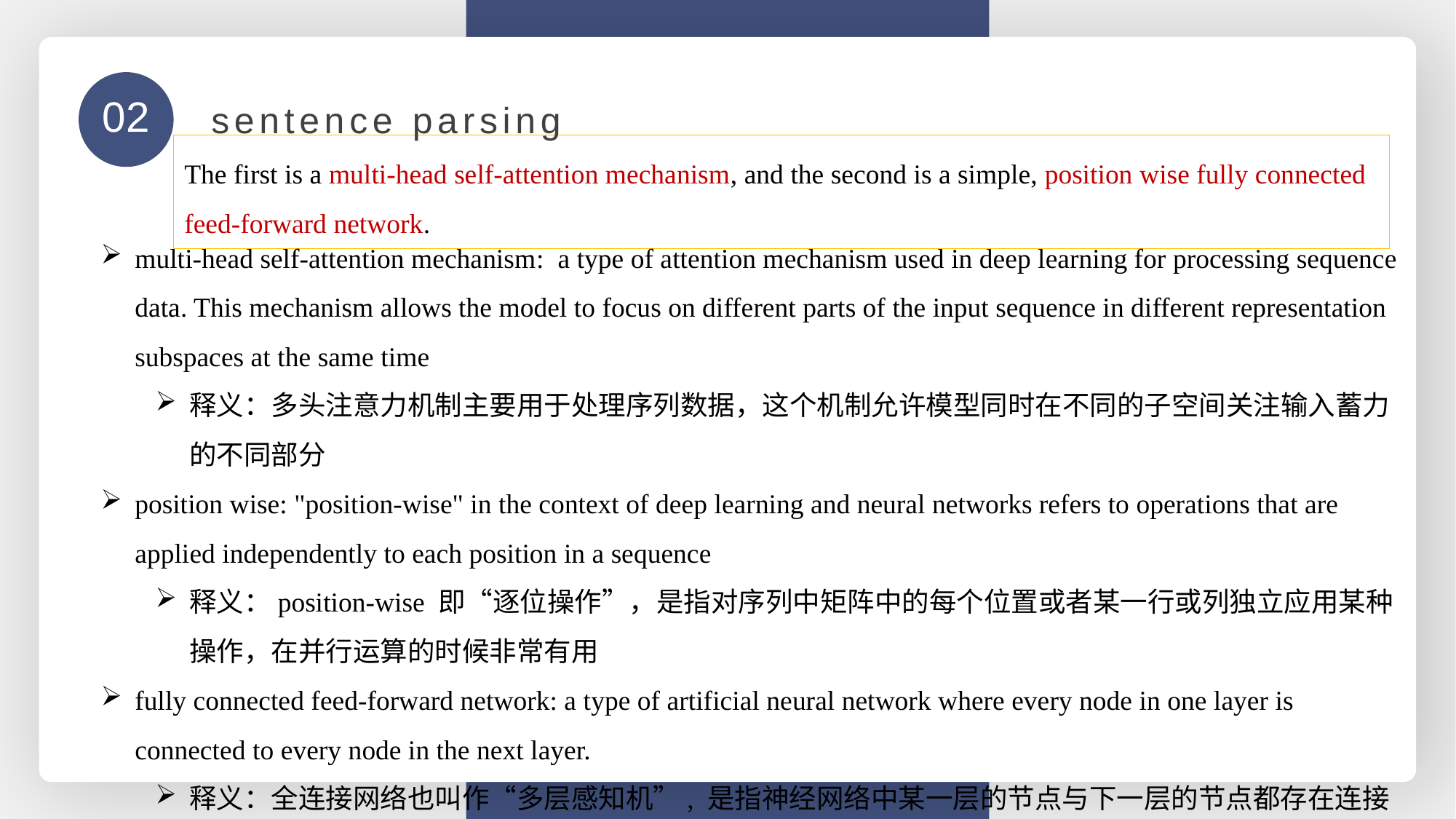

02
sentence parsing
The first is a multi-head self-attention mechanism, and the second is a simple, position wise fully connected feed-forward network.
multi-head self-attention mechanism:  a type of attention mechanism used in deep learning for processing sequence data. This mechanism allows the model to focus on different parts of the input sequence in different representation subspaces at the same time
释义：多头注意力机制主要用于处理序列数据，这个机制允许模型同时在不同的子空间关注输入蓄力的不同部分
position wise: "position-wise" in the context of deep learning and neural networks refers to operations that are applied independently to each position in a sequence
释义：position-wise 即“逐位操作”，是指对序列中矩阵中的每个位置或者某一行或列独立应用某种操作，在并行运算的时候非常有用
fully connected feed-forward network: a type of artificial neural network where every node in one layer is connected to every node in the next layer.
释义：全连接网络也叫作“多层感知机”, 是指神经网络中某一层的节点与下一层的节点都存在连接